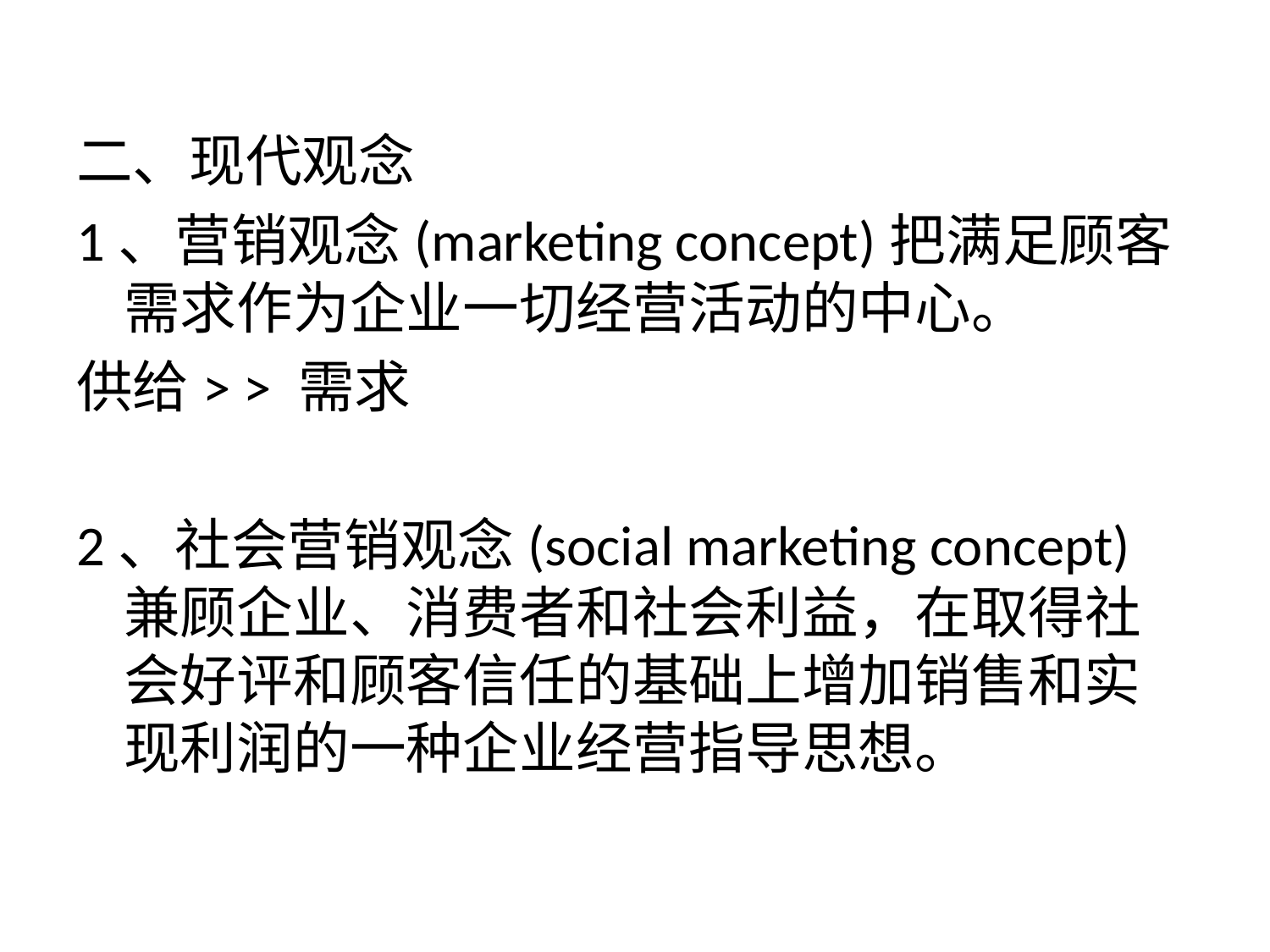

二、现代观念
1、营销观念(marketing concept)把满足顾客需求作为企业一切经营活动的中心。
供给> > 需求

2、社会营销观念(social marketing concept)兼顾企业、消费者和社会利益，在取得社会好评和顾客信任的基础上增加销售和实现利润的一种企业经营指导思想。